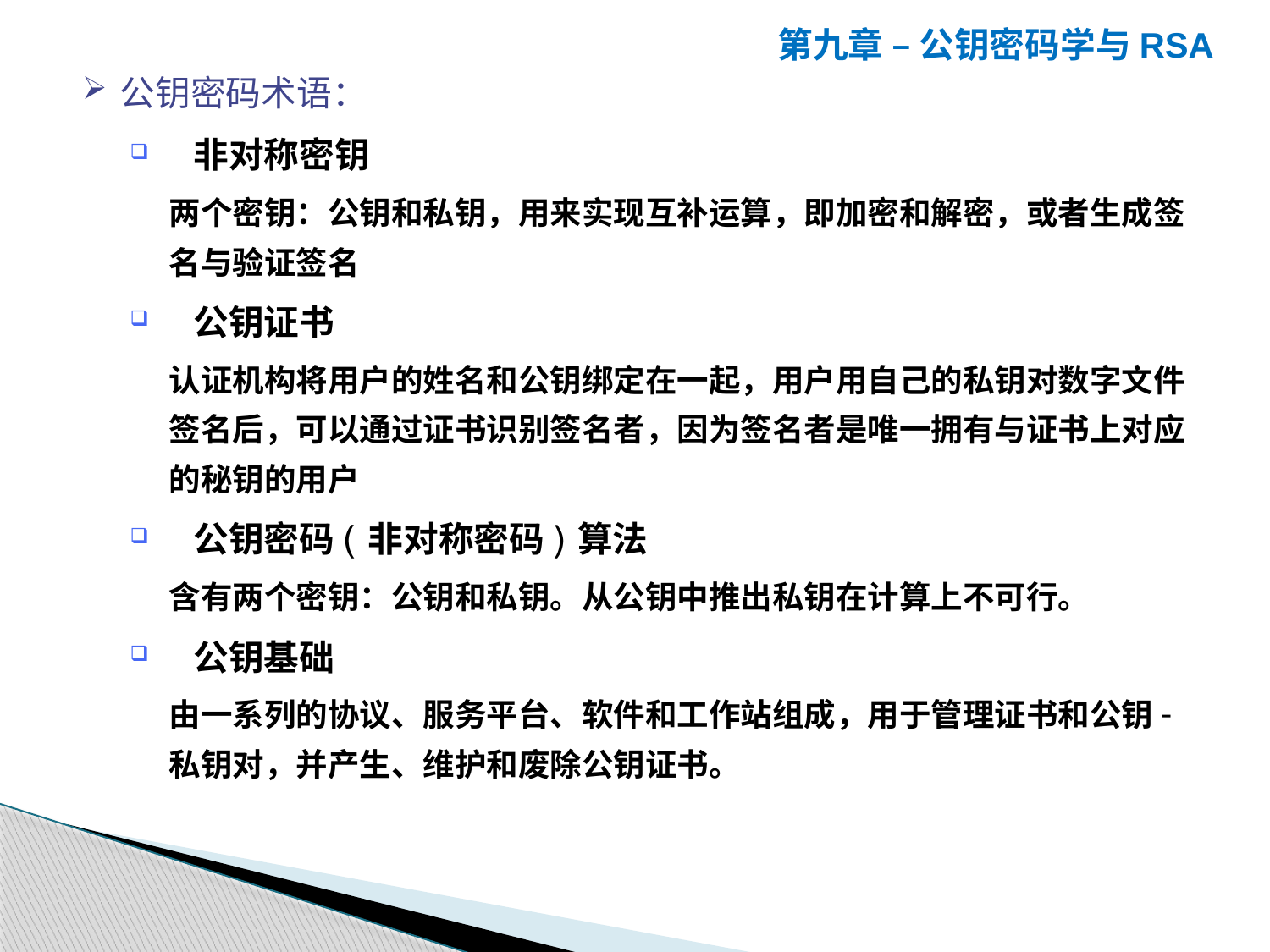

第九章 – 公钥密码学与RSA
公钥密码术语：
非对称密钥
两个密钥：公钥和私钥，用来实现互补运算，即加密和解密，或者生成签名与验证签名
公钥证书
认证机构将用户的姓名和公钥绑定在一起，用户用自己的私钥对数字文件签名后，可以通过证书识别签名者，因为签名者是唯一拥有与证书上对应的秘钥的用户
公钥密码(非对称密码)算法
含有两个密钥：公钥和私钥。从公钥中推出私钥在计算上不可行。
公钥基础
由一系列的协议、服务平台、软件和工作站组成，用于管理证书和公钥-私钥对，并产生、维护和废除公钥证书。